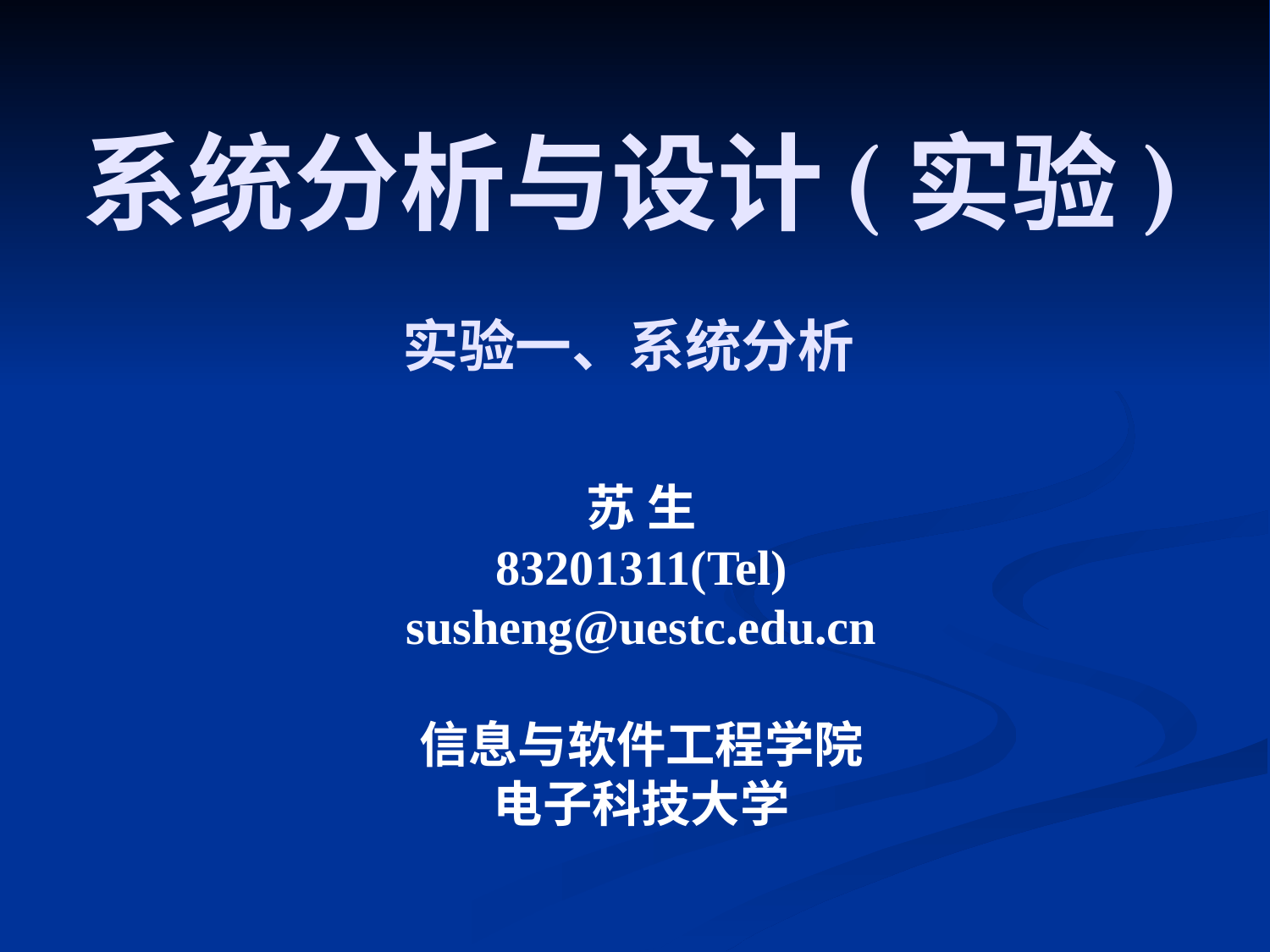

# 系统分析与设计(实验) 实验一、系统分析
苏 生
83201311(Tel)
susheng@uestc.edu.cn

信息与软件工程学院
电子科技大学